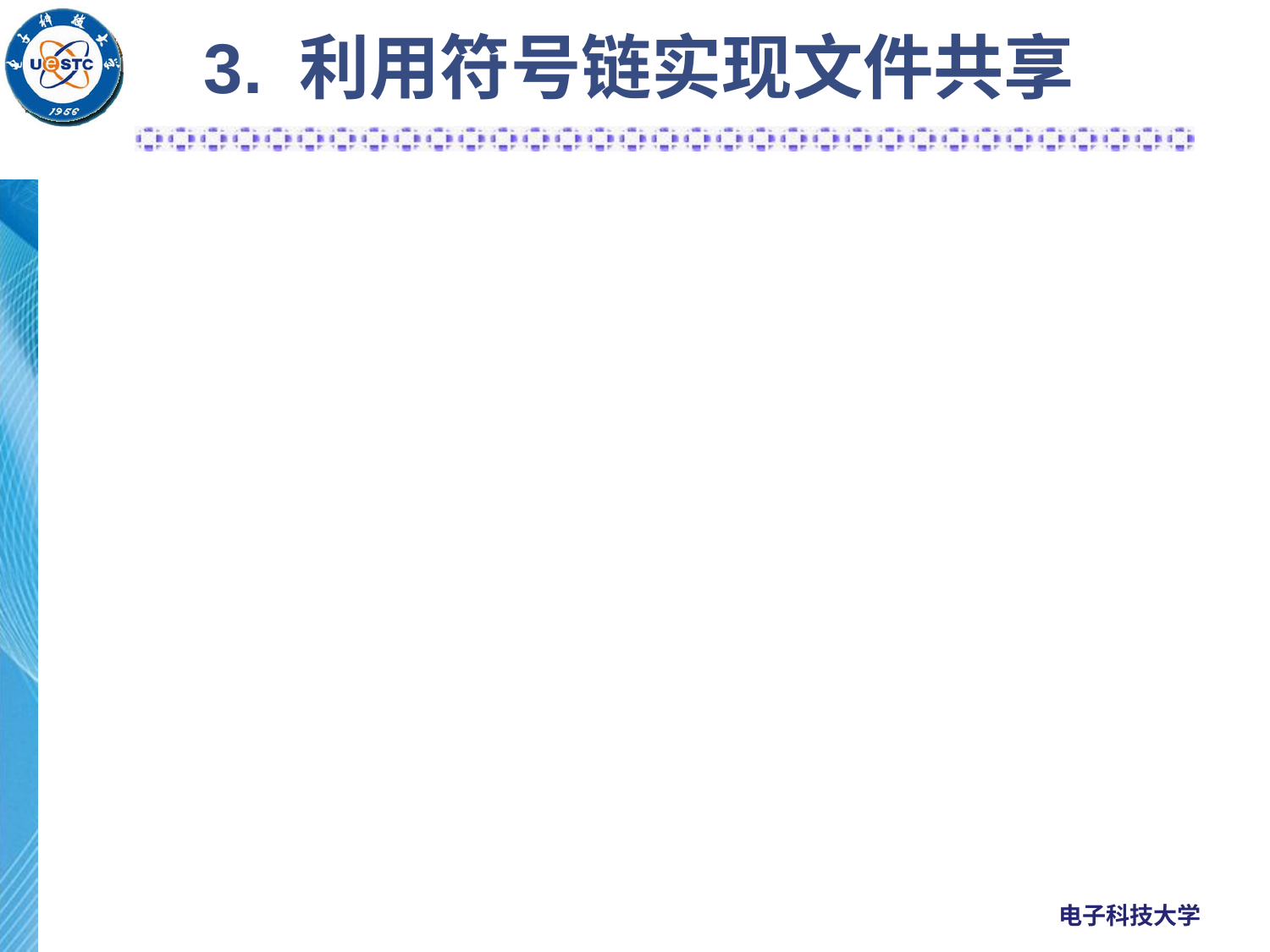

# 3. 利用符号链实现文件共享
为使B能共享C的一个文件F，可以由系统创建一个LINK类型的新文件，也取名为F并将F写入B的目录中，以实现B的目录与文件F的链接；在新文件中只包含被创文件F的路径名。这样的链接方法被称为符号链接.
新文件中的路径名，则只被看作是符号链。当B要访问被链接的文件F且正要读LINK类新文件时，将被OS截获，  OS根据新文件中的路径名去读该文件，于是就实现了用户B对文件F的共享。